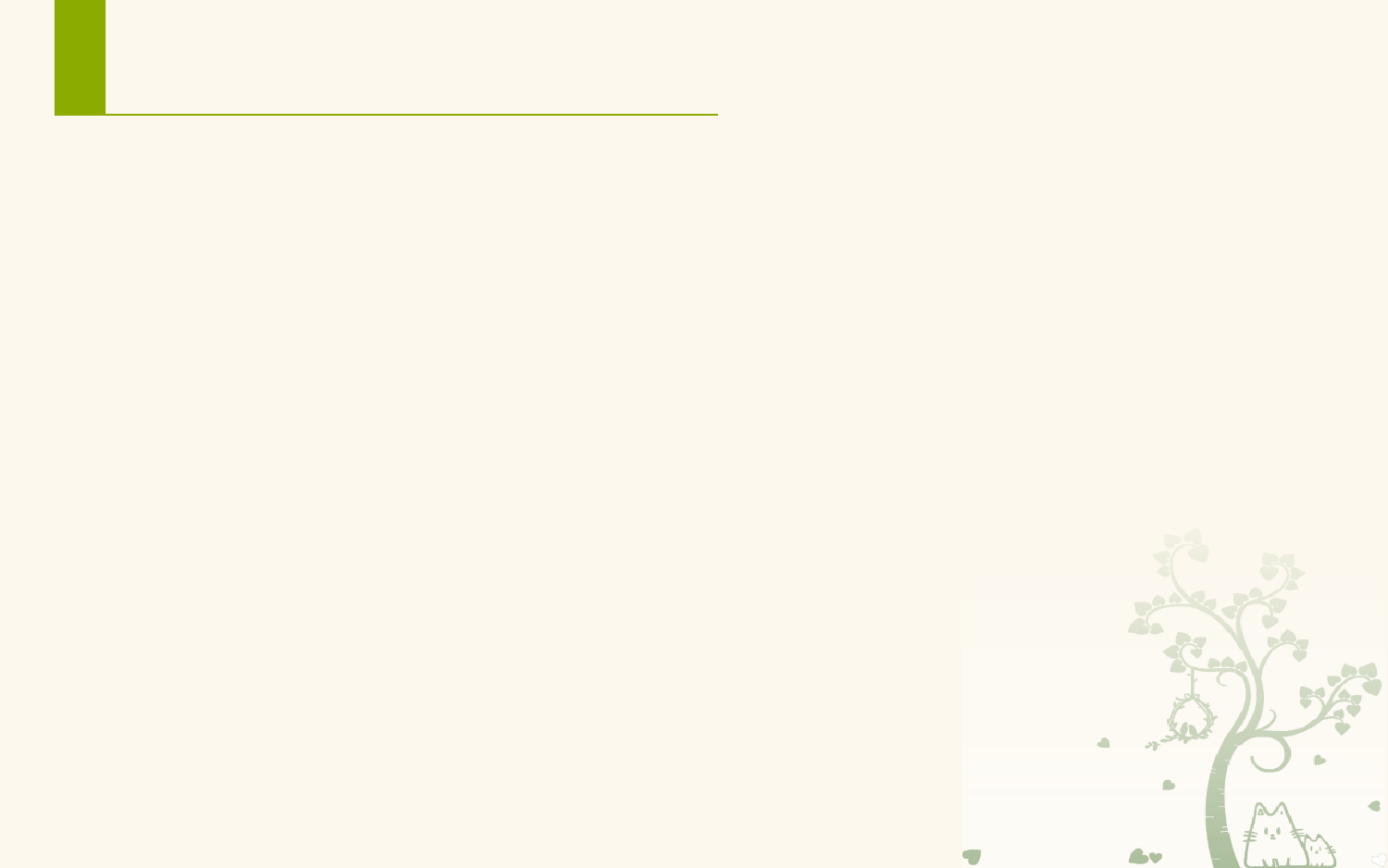

# 示例
测试2：
将MyButton的onKeyDown()中“return false”改为“return true”，再次运行，按下系统的返回键

运行结果：
03-21 12:05:25.858 5760-5760/com.example.eventdemo I/Main: 监听器的onKeyDown方法被调用
03-21 12:05:25.859 5760-5760/com.example.eventdemo I/MyButton: onKeyDown方法被调用